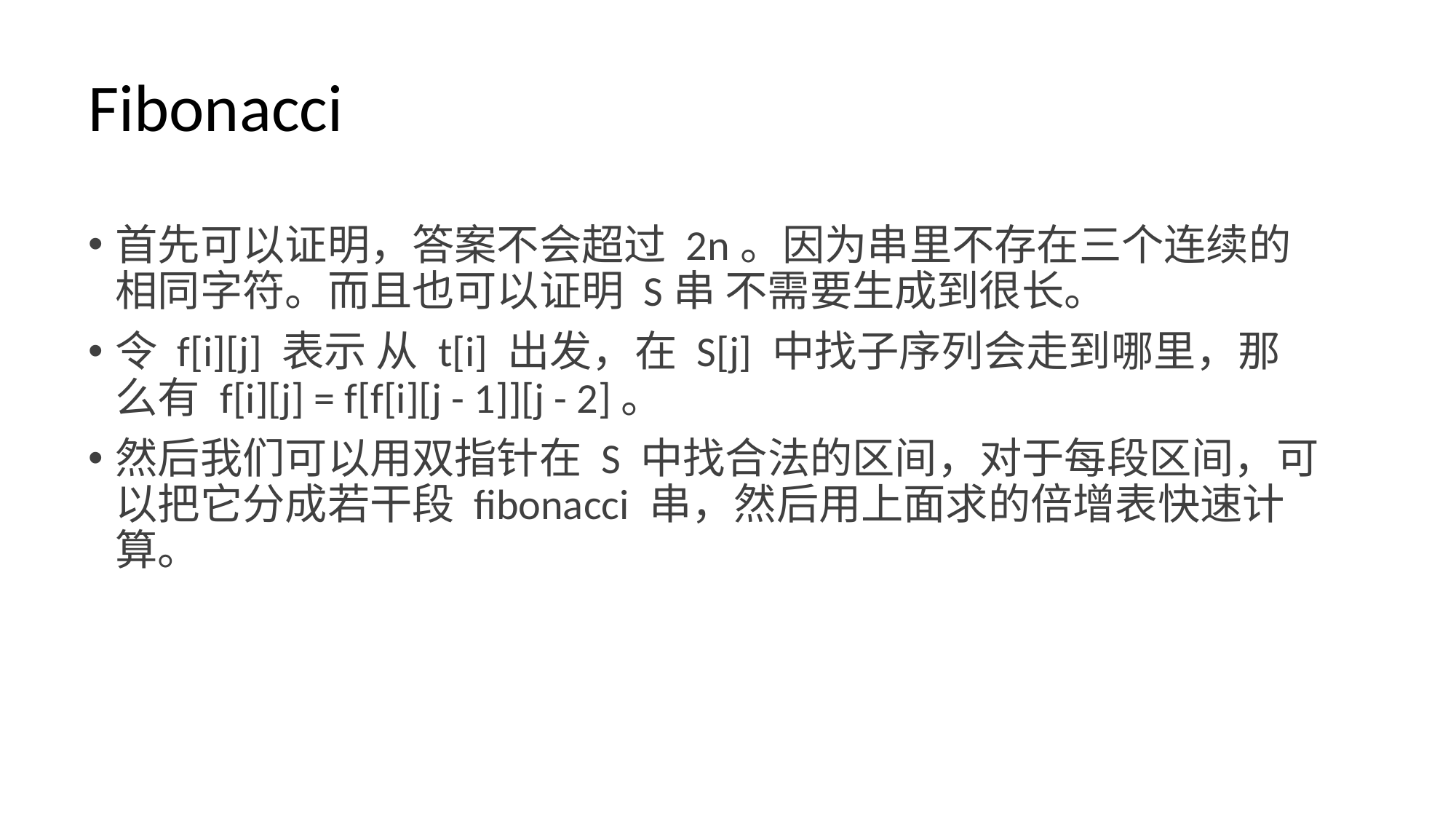

# Fibonacci
首先可以证明，答案不会超过 2n。因为串里不存在三个连续的相同字符。而且也可以证明 S串 不需要生成到很长。
令 f[i][j] 表示 从 t[i] 出发，在 S[j] 中找子序列会走到哪里，那么有 f[i][j] = f[f[i][j - 1]][j - 2]。
然后我们可以用双指针在 S 中找合法的区间，对于每段区间，可以把它分成若干段 fibonacci 串，然后用上面求的倍增表快速计算。